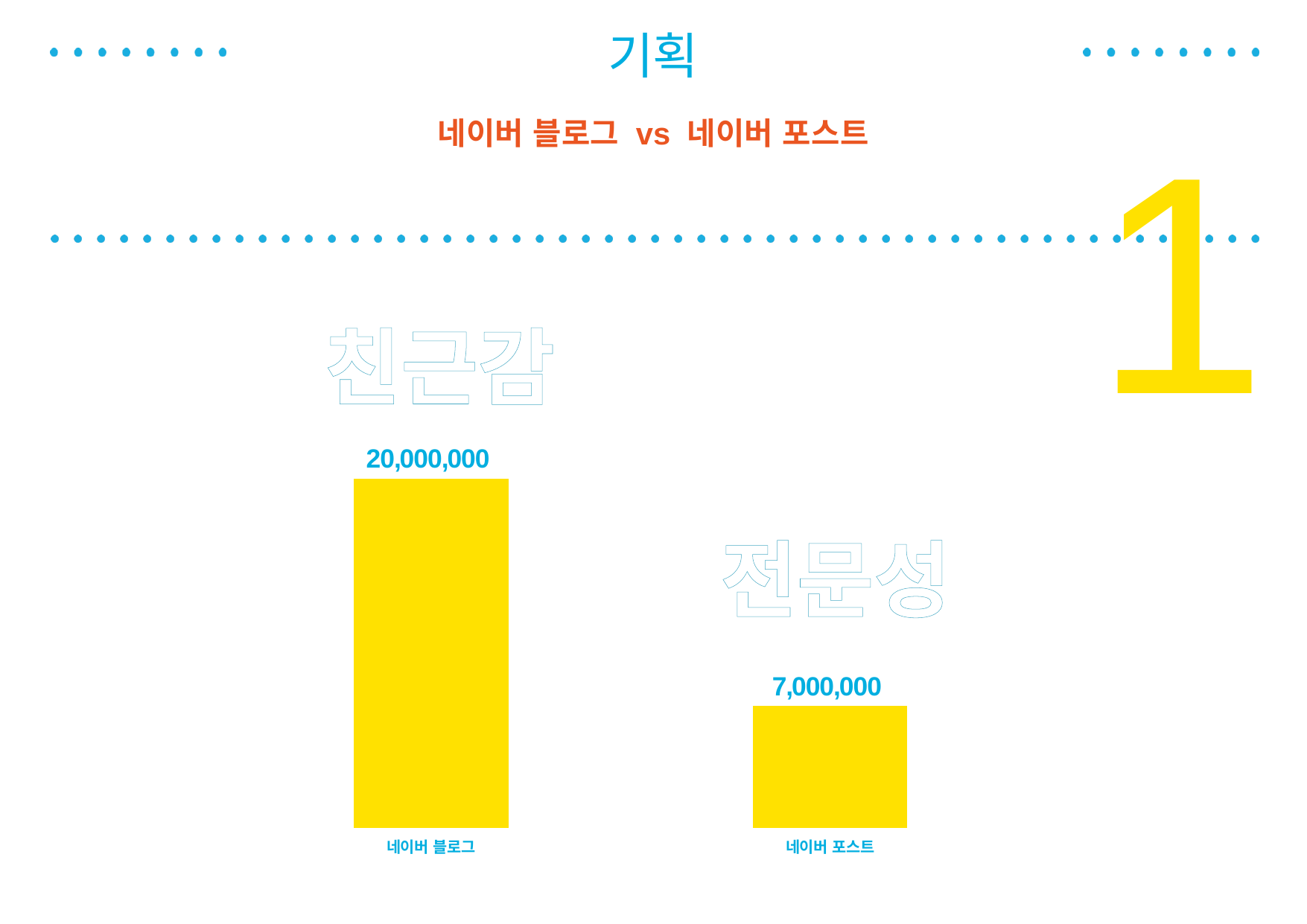

기획
네이버 블로그 vs 네이버 포스트
1
친근감

### Chart

| Category | 열1 |
|---|---|
| 네이버 블로그 | 20000000.0 |
| 네이버 포스트 | 7000000.0 |